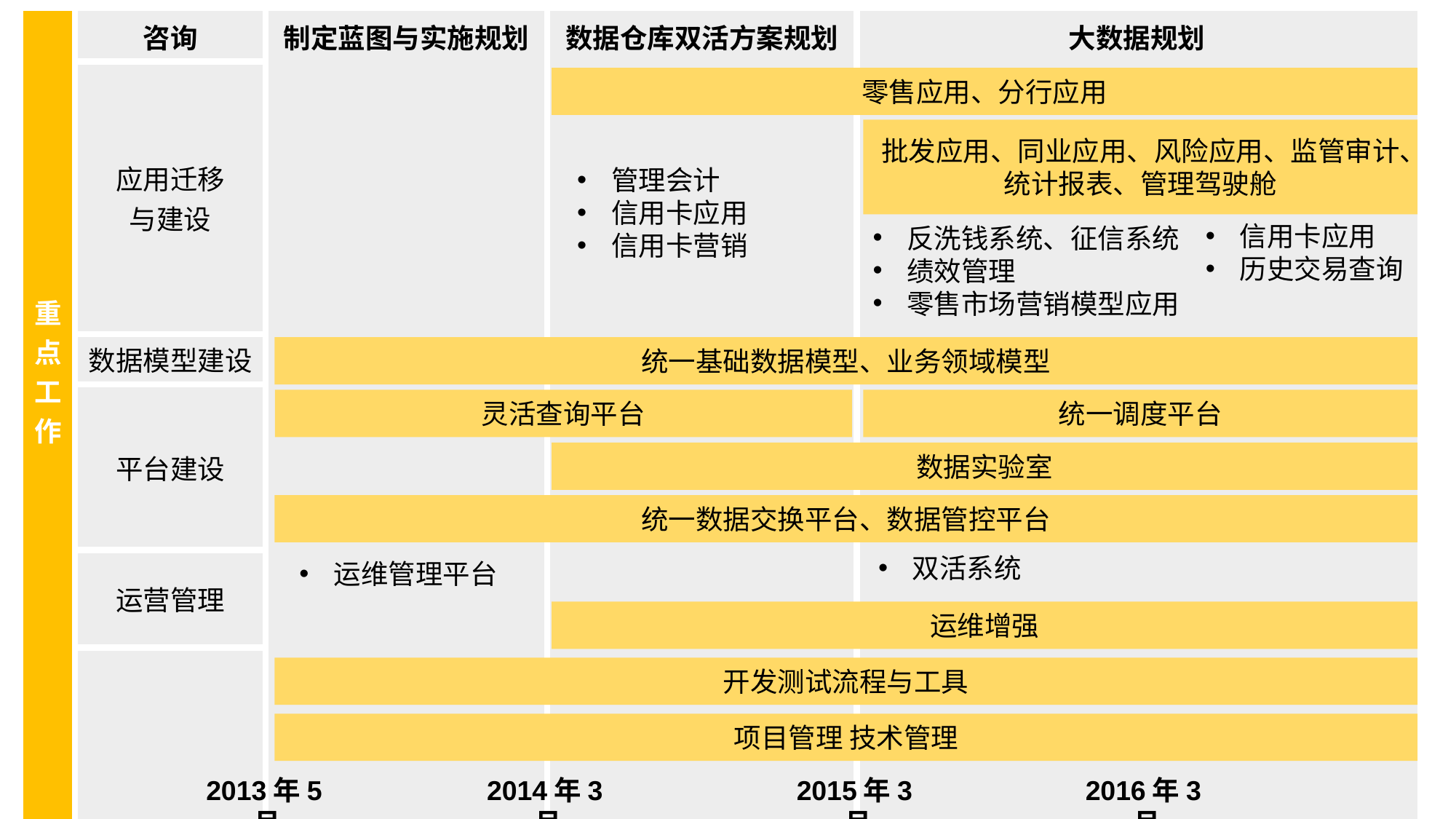

| 重 点 工 作 | 咨询 | 制定蓝图与实施规划 | 数据仓库双活方案规划 | 大数据规划 |
| --- | --- | --- | --- | --- |
|  | 应用迁移 与建设 |  |  |  |
|  | 数据模型建设 |  |  |  |
|  | 平台建设 |  |  |  |
|  | 运营管理 |  |  |  |
|  | 项目管理和流程保障 |  |  |  |
零售应用、分行应用
批发应用、同业应用、风险应用、监管审计、
统计报表、管理驾驶舱
管理会计
信用卡应用
信用卡营销
信用卡应用
历史交易查询
反洗钱系统、征信系统
绩效管理
零售市场营销模型应用
统一基础数据模型、业务领域模型
统一调度平台
灵活查询平台
数据实验室
统一数据交换平台、数据管控平台
双活系统
运维管理平台
运维增强
开发测试流程与工具
项目管理 技术管理
2013年5月
2014年3月
2015年3月
2016年3月